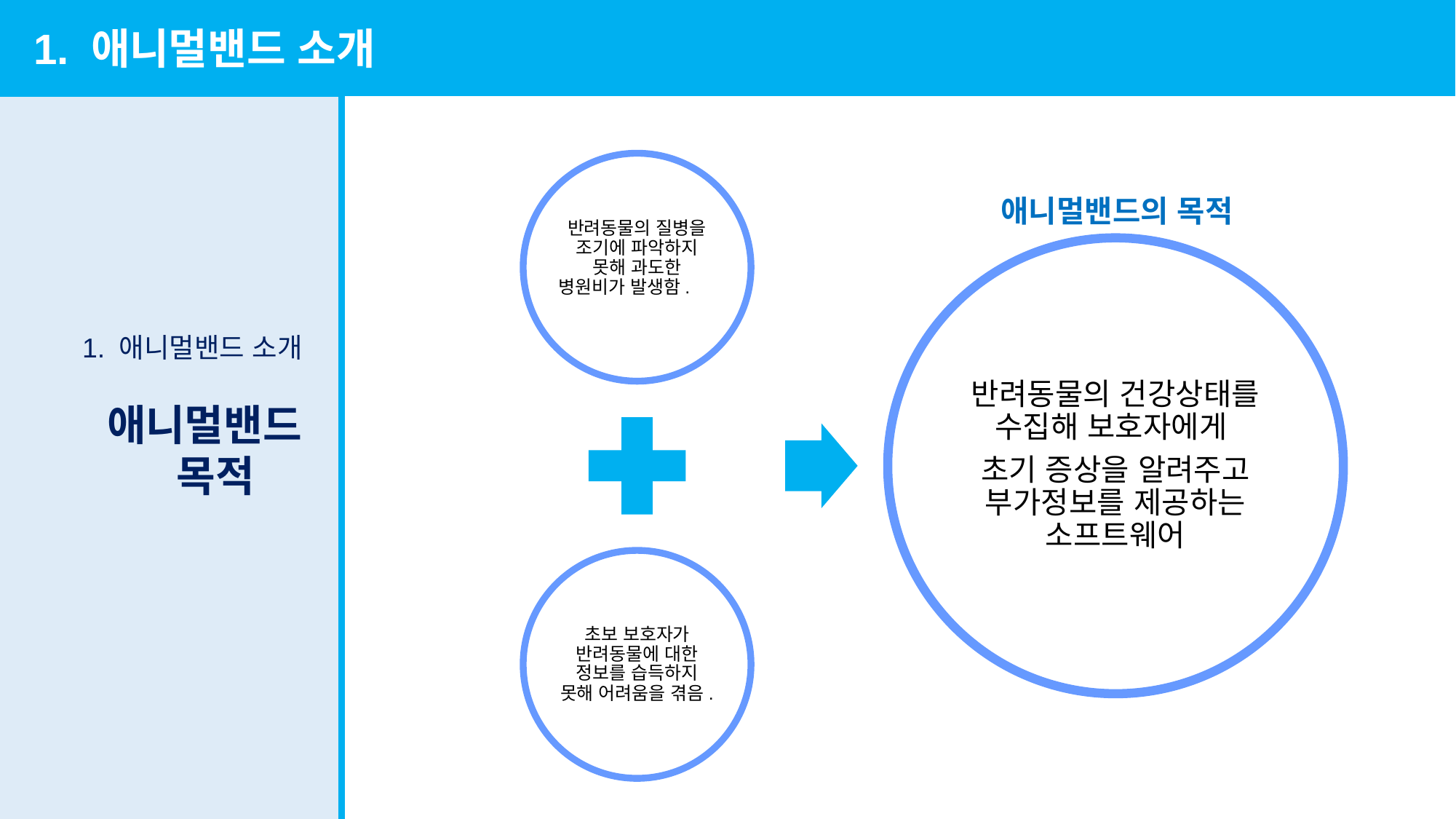

1. 애니멀밴드 소개

반려동물의 질병을 조기에 파악하지 못해 과도한 병원비가 발생함.

초보 보호자가 반려동물에 대한 정보를 습득하지 못해 어려움을 겪음.

반려동물의 건강상태를 수집해 보호자에게
초기 증상을 알려주고 부가정보를 제공하는 소프트웨어
애니멀밴드의 목적
1. 애니멀밴드 소개
애니멀밴드
 목적